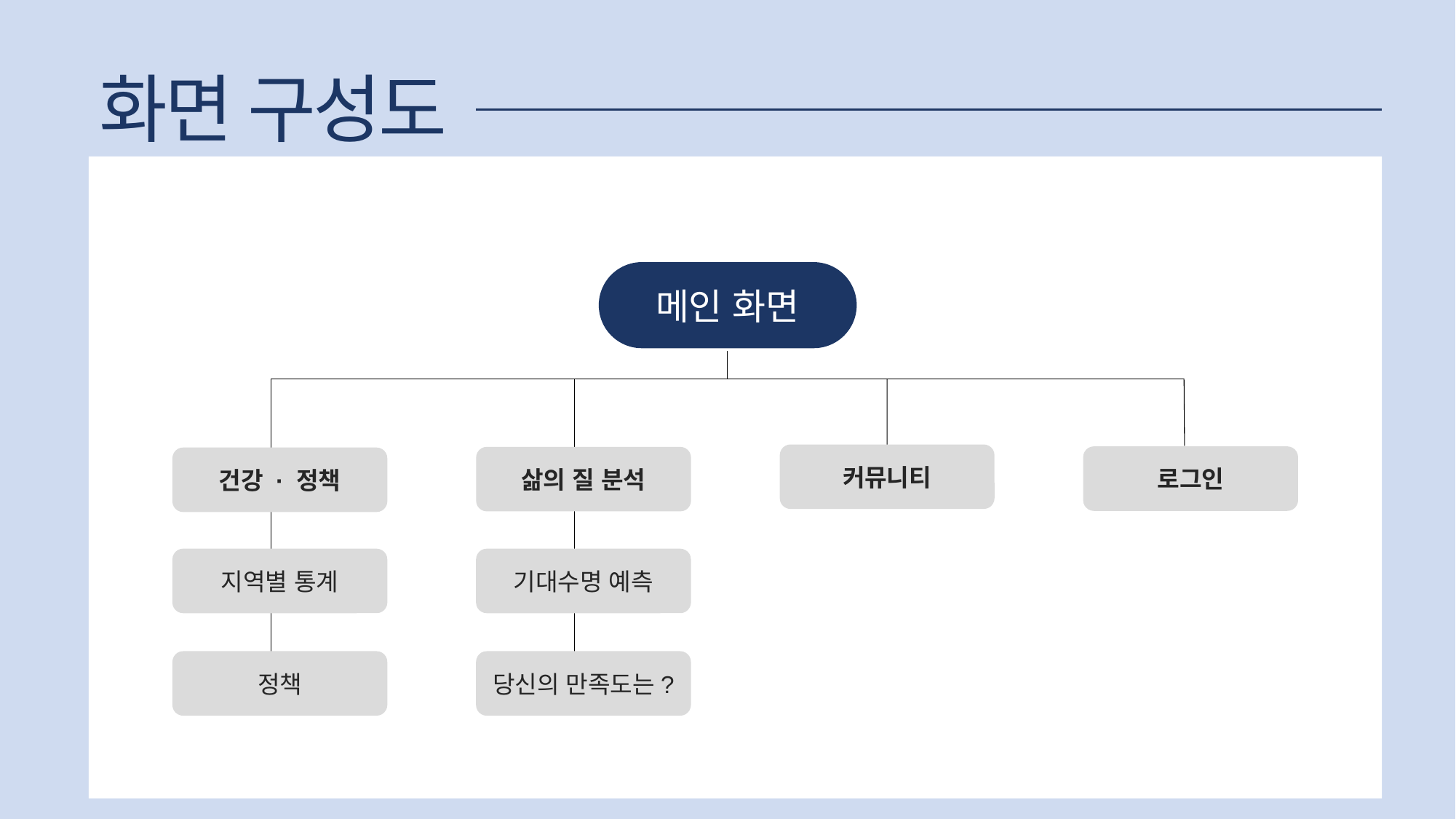

화면 구성도

메인 화면
커뮤니티
로그인
삶의 질 분석
건강 · 정책
지역별 통계
기대수명 예측
정책
당신의 만족도는?